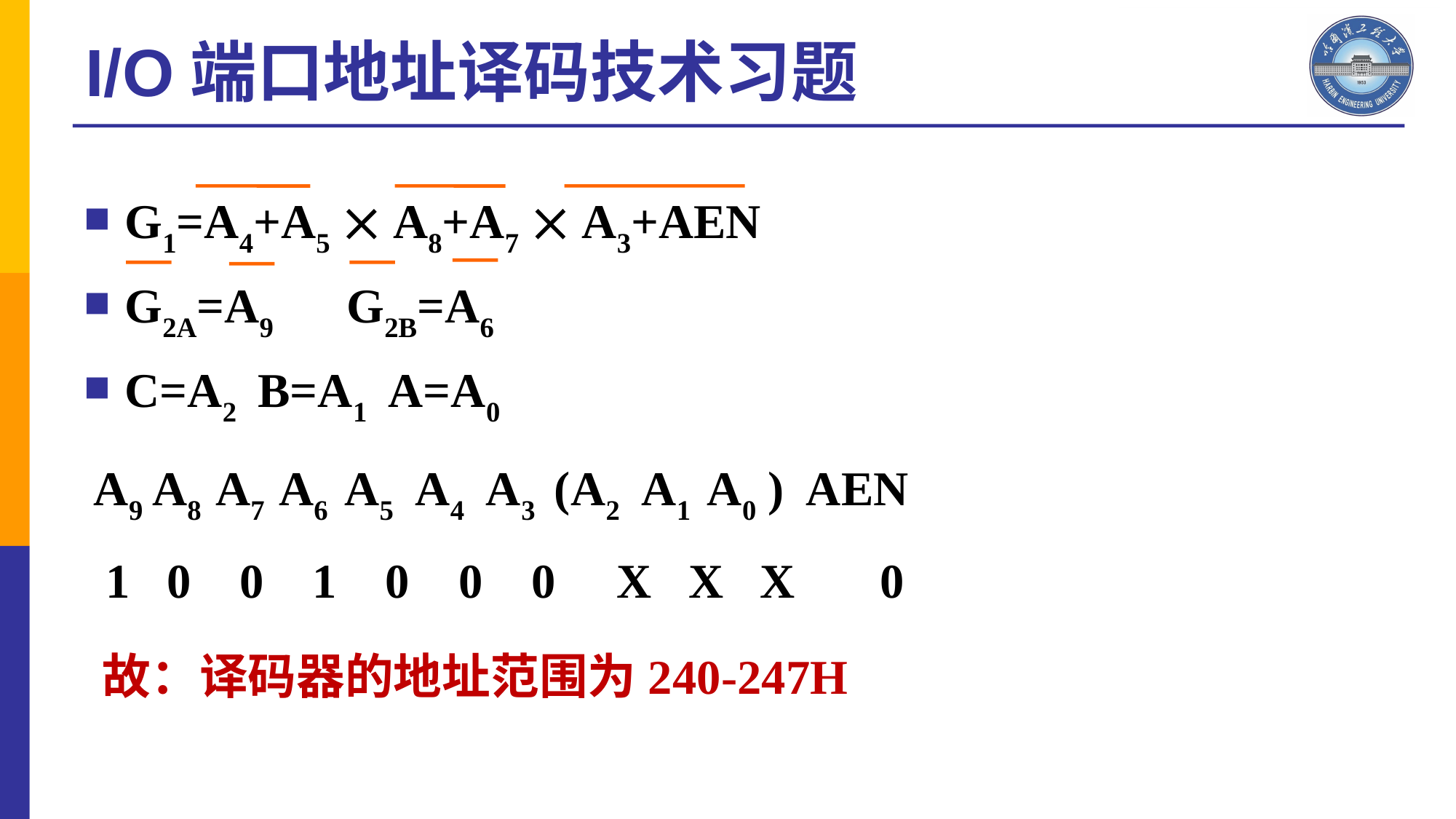

I/O端口地址译码技术习题
G1=A4+A5 × A8+A7 × A3+AEN
G2A=A9      G2B=A6
C=A2   B=A1   A=A0

A9 A8  A7  A6  A5  A4  A3  (A2  A1  A0 )  AEN
 1   0    0    1    0    0    0     X   X   X       0
故：译码器的地址范围为240-247H